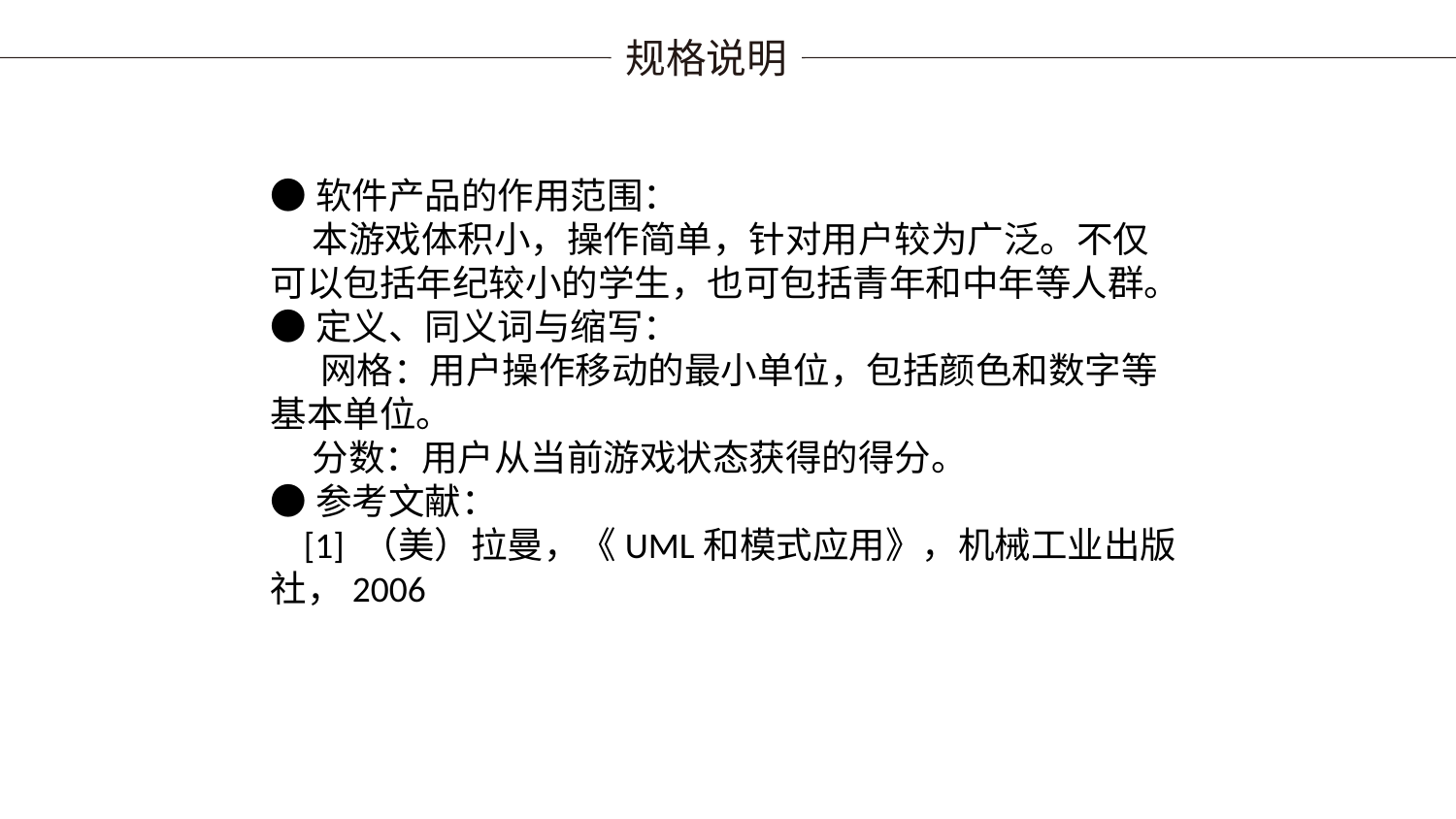

规格说明

●软件产品的作用范围：
    本游戏体积小，操作简单，针对用户较为广泛。不仅可以包括年纪较小的学生，也可包括青年和中年等人群。
●定义、同义词与缩写：
     网格：用户操作移动的最小单位，包括颜色和数字等基本单位。
    分数：用户从当前游戏状态获得的得分。
●参考文献：
    [1] （美）拉曼，《UML和模式应用》，机械工业出版社，2006